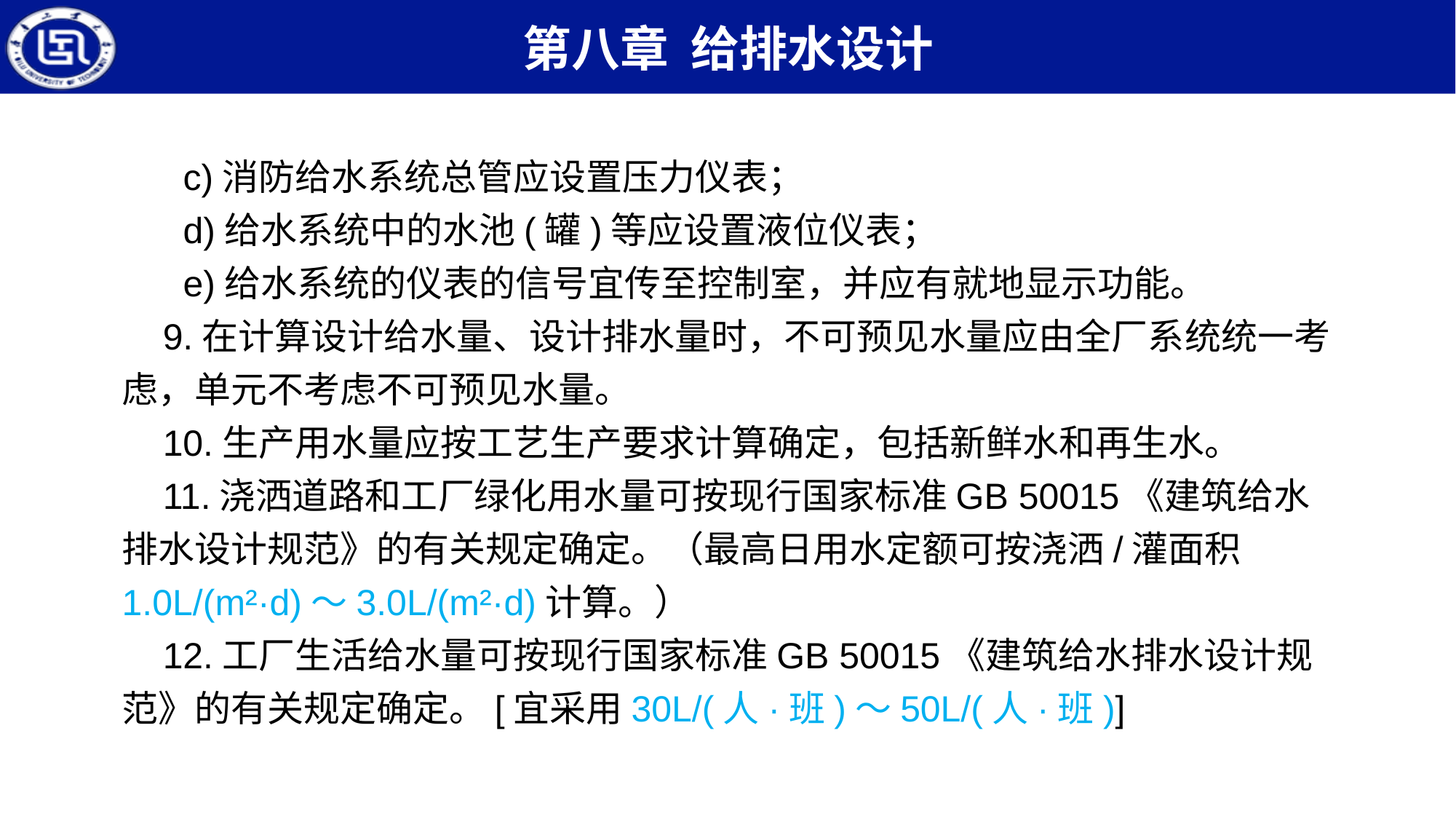

c)消防给水系统总管应设置压力仪表；
      d)给水系统中的水池(罐)等应设置液位仪表；
      e)给水系统的仪表的信号宜传至控制室，并应有就地显示功能。
    9.在计算设计给水量、设计排水量时，不可预见水量应由全厂系统统一考虑，单元不考虑不可预见水量。
    10.生产用水量应按工艺生产要求计算确定，包括新鲜水和再生水。
    11.浇洒道路和工厂绿化用水量可按现行国家标准GB 50015《建筑给水排水设计规范》的有关规定确定。（最高日用水定额可按浇洒/灌面积1.0L/(m²·d)～3.0L/(m²·d)计算。）
    12.工厂生活给水量可按现行国家标准GB 50015《建筑给水排水设计规范》的有关规定确定。[宜采用30L/(人·班)～50L/(人·班)]